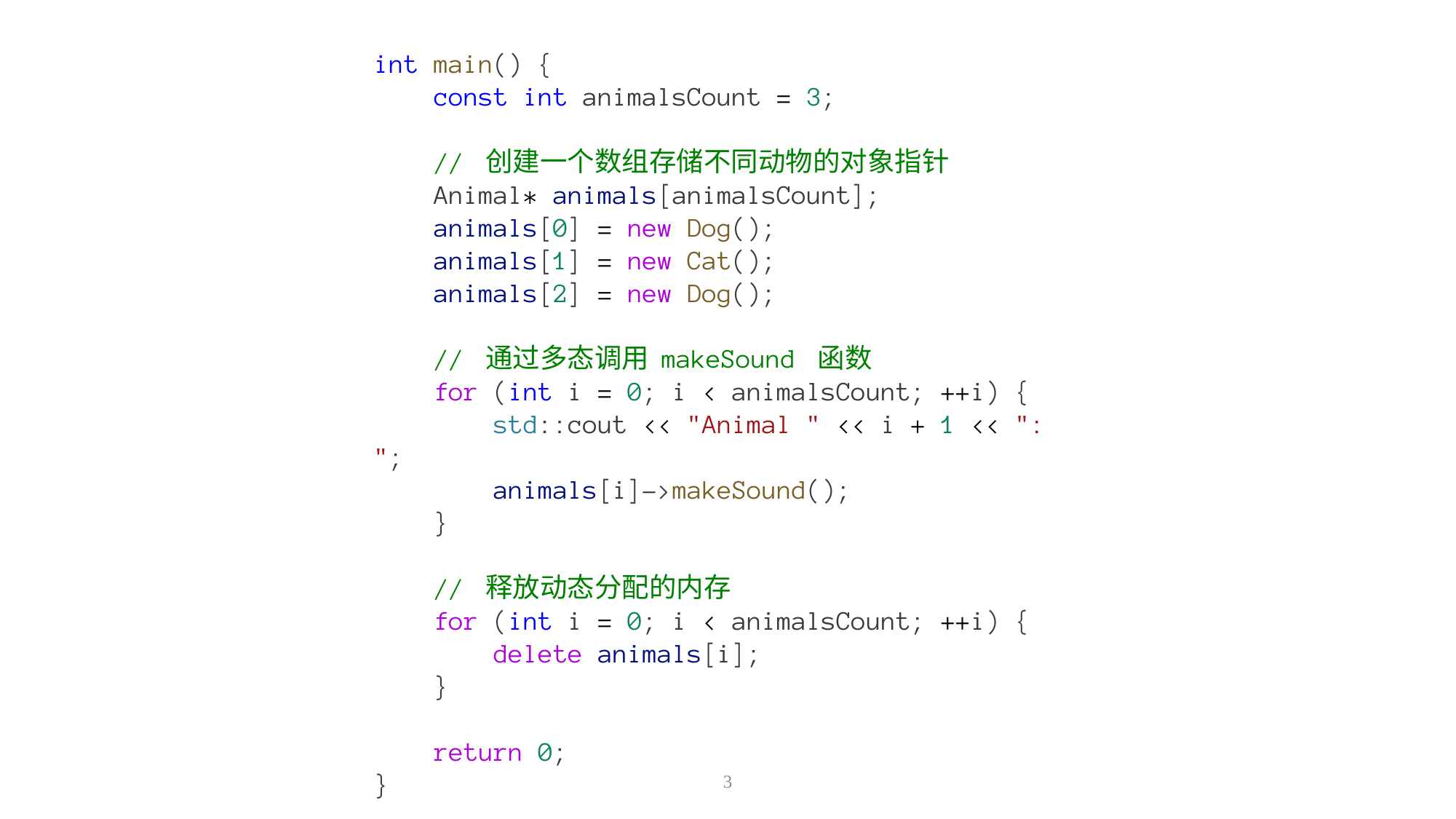

int main() {
    const int animalsCount = 3;

    // 创建一个数组存储不同动物的对象指针
    Animal* animals[animalsCount];
    animals[0] = new Dog();
    animals[1] = new Cat();
    animals[2] = new Dog();
    // 通过多态调用 makeSound 函数
    for (int i = 0; i < animalsCount; ++i) {
        std::cout << "Animal " << i + 1 << ": ";
        animals[i]->makeSound();
    }
    // 释放动态分配的内存
    for (int i = 0; i < animalsCount; ++i) {
        delete animals[i];
    }
    return 0;
}
3